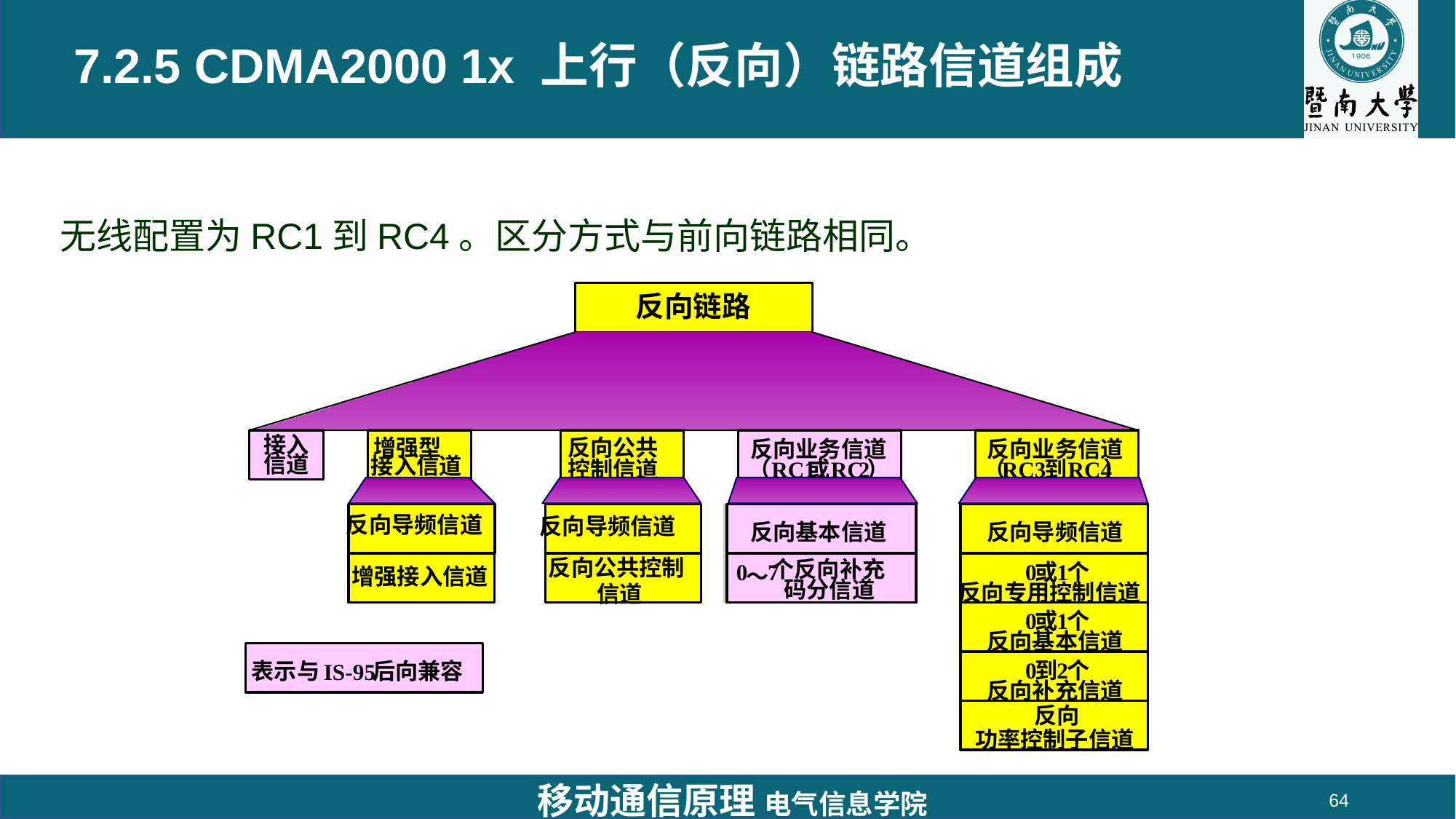

# 7.2.5 CDMA2000 1x 上行（反向）链路信道组成
无线配置为RC1到RC4。区分方式与前向链路相同。

反向链路

接入

增强型
反向公共
反向业务信道
反向业务信道
信道
接入信道
控制信道
（
RC1
或
RC
2
）
（
RC3
到
RC4
）

反向导频信道
反向导频信道
反向基本信道
反向导频信道

反向公共控制
个反向补充
0
7
0
或
1
个
增强接入信道
～
码分信道
反向专用控制信道
信道

0
或
1
个
反向基本信道

0
到
2
个
表示与
IS-95
后向兼容
反向补充信道

反向
功率控制子信道
移动通信原理 电气信息学院
64